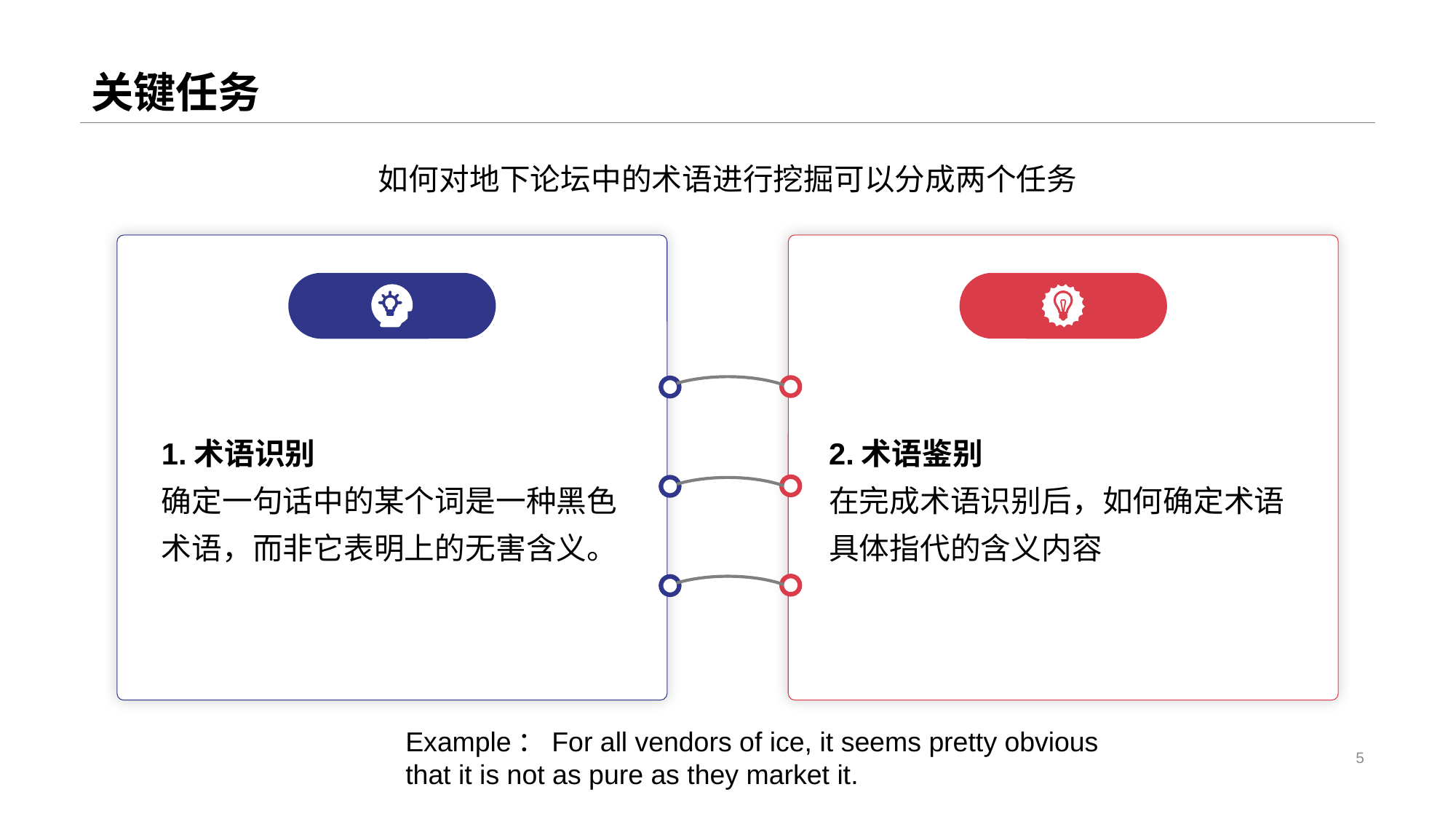

# 关键任务
如何对地下论坛中的术语进行挖掘可以分成两个任务

1.术语识别
确定一句话中的某个词是一种黑色术语，而非它表明上的无害含义。
2.术语鉴别
在完成术语识别后，如何确定术语具体指代的含义内容

Example：For all vendors of ice, it seems pretty obvious that it is not as pure as they market it.
5